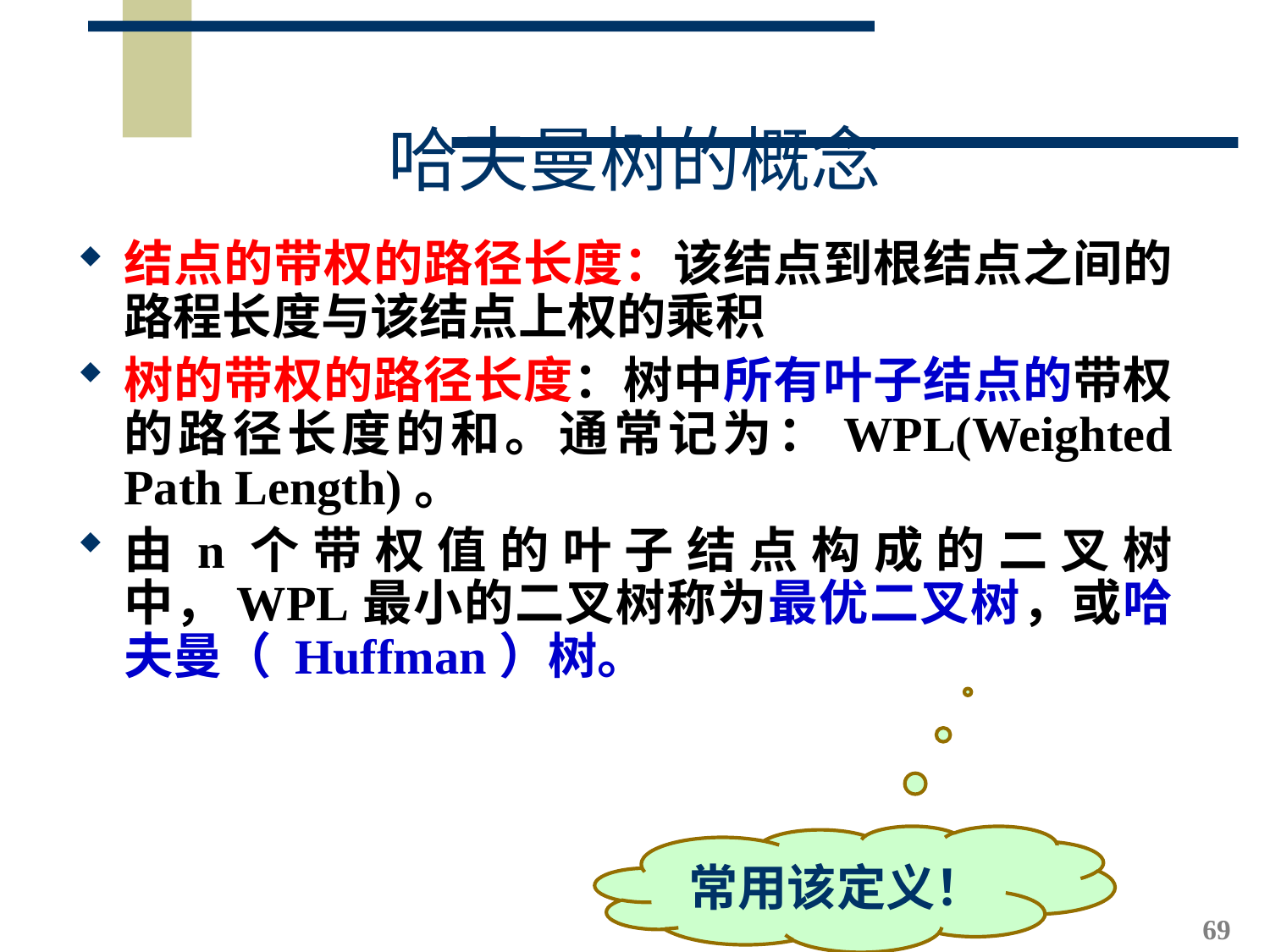

哈夫曼树的概念
结点的带权的路径长度：该结点到根结点之间的路程长度与该结点上权的乘积
树的带权的路径长度：树中所有叶子结点的带权的路径长度的和。通常记为：WPL(Weighted Path Length)。
由n个带权值的叶子结点构成的二叉树中，WPL最小的二叉树称为最优二叉树，或哈夫曼（ Huffman）树。
常用该定义！